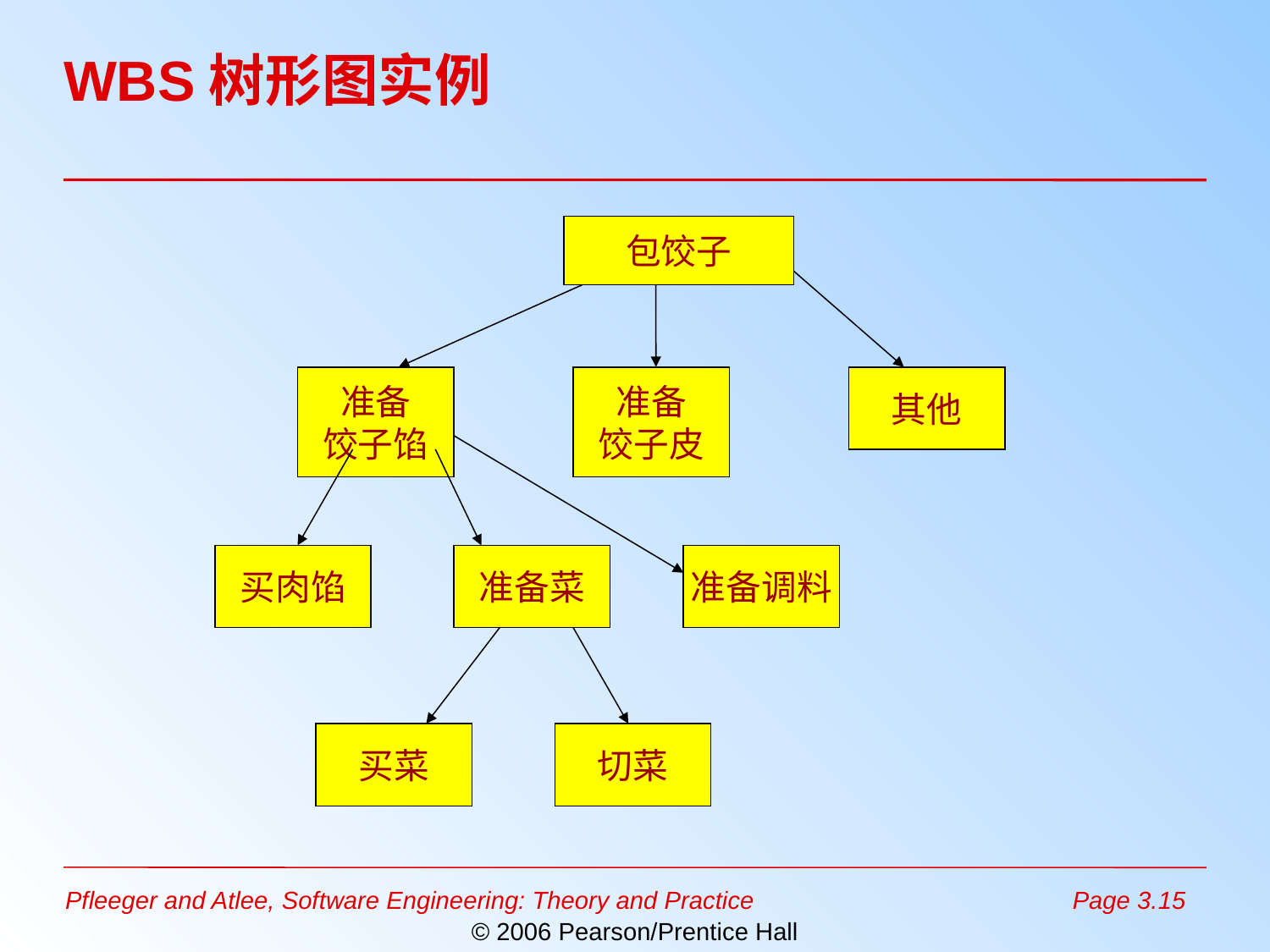

# WBS树形图实例
包饺子

准备
饺子馅
准备
饺子皮
其他

买肉馅
准备菜
准备调料

买菜
切菜